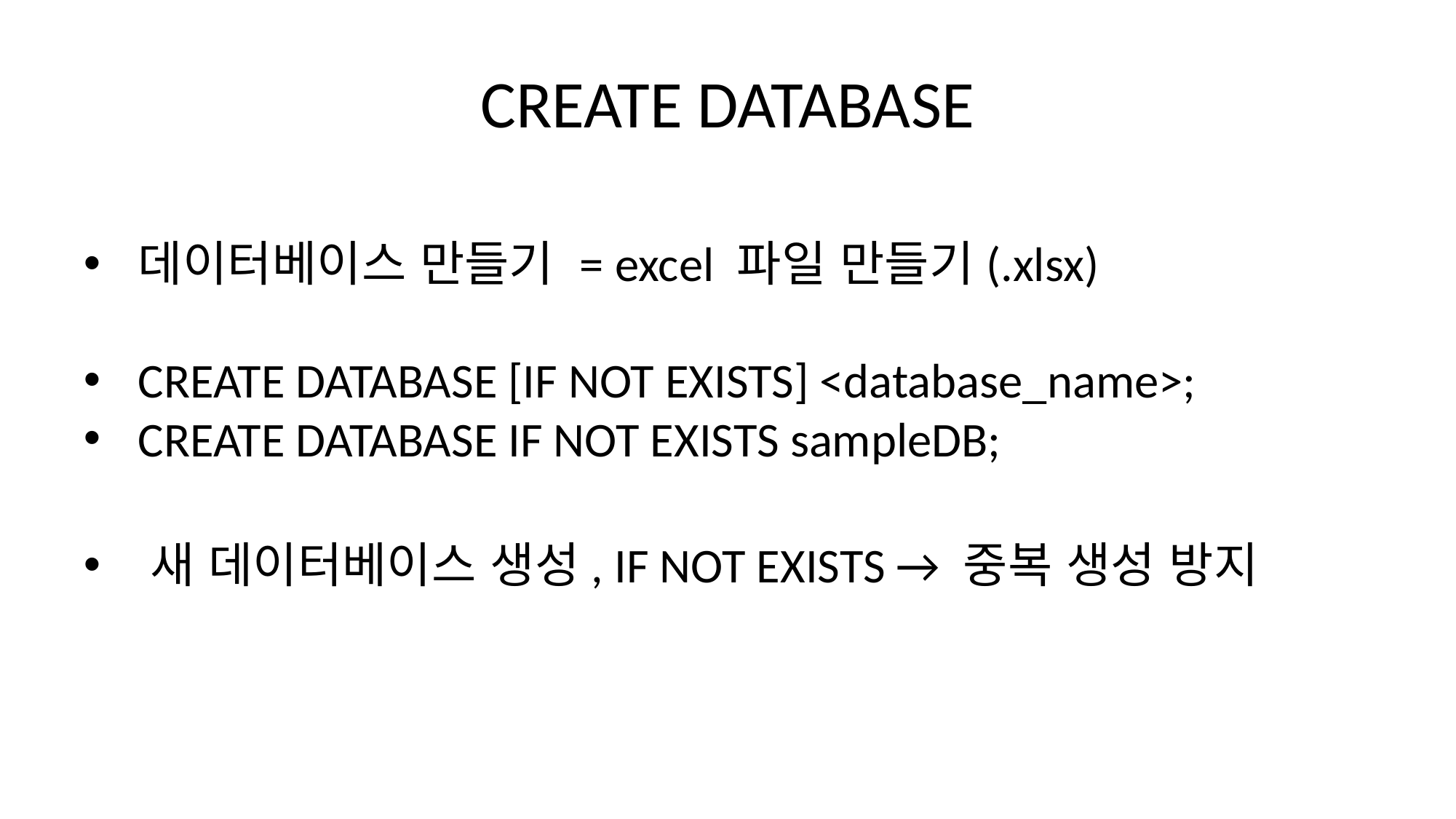

# CREATE DATABASE

데이터베이스 만들기 = excel 파일 만들기(.xlsx)

CREATE DATABASE [IF NOT EXISTS] <database_name>;
CREATE DATABASE IF NOT EXISTS sampleDB;

 새 데이터베이스 생성, IF NOT EXISTS → 중복 생성 방지